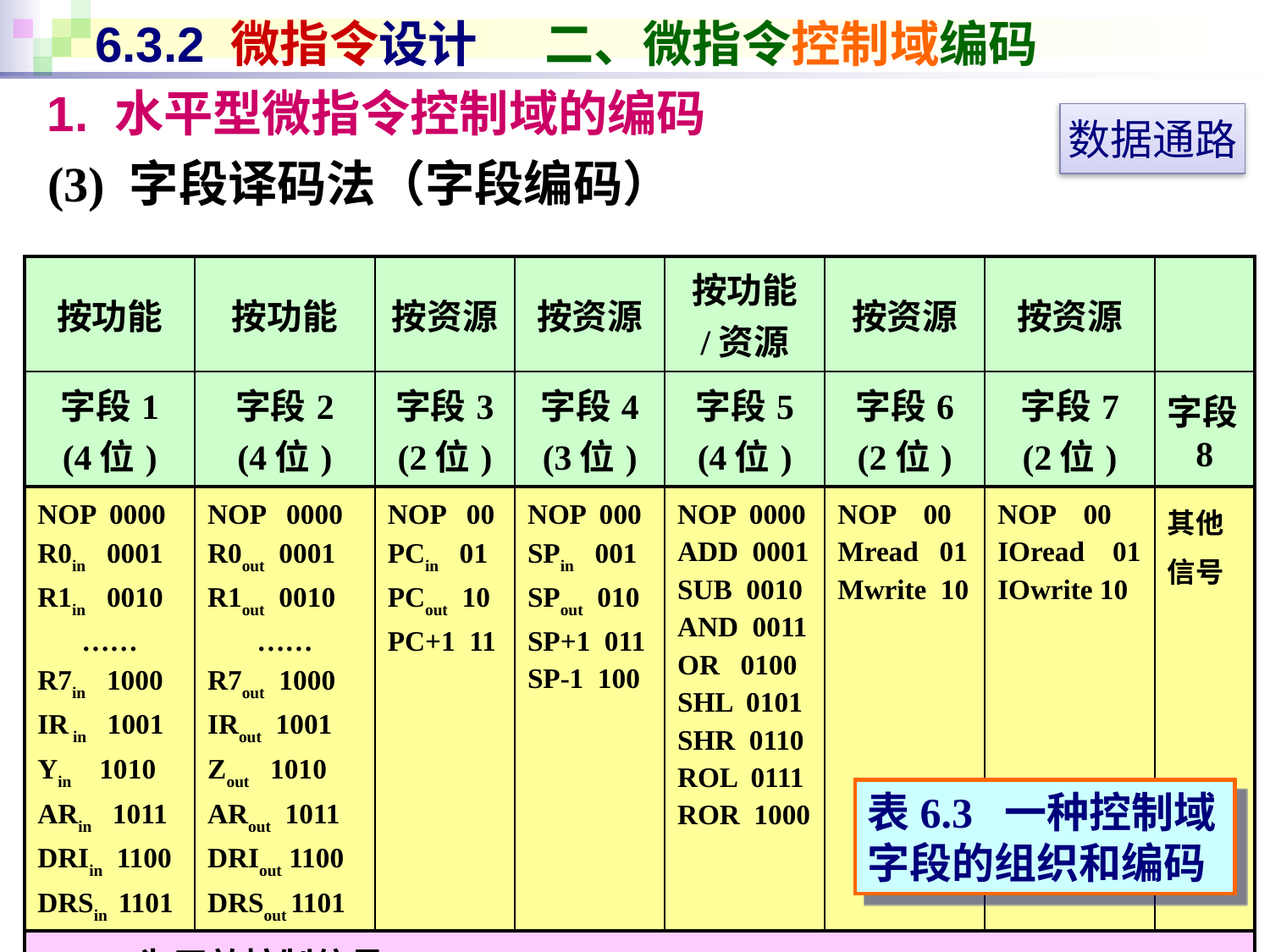

# 6.3.2 微指令设计      二、微指令控制域编码
1. 水平型微指令控制域的编码
数据通路
(3) 字段译码法（字段编码）
| 按功能 | 按功能 | 按资源 | 按资源 | 按功能 /资源 | 按资源 | 按资源 |  |
| --- | --- | --- | --- | --- | --- | --- | --- |
| 字段1 (4位) | 字段2 (4位) | 字段3 (2位) | 字段4 (3位) | 字段5 (4位) | 字段6 (2位) | 字段7 (2位) | 字段8 |
| NOP 0000 R0in 0001 R1in 0010 …… R7in 1000 IR in 1001 Yin 1010 ARin 1011 DRIin 1100 DRSin 1101 | NOP 0000 R0out 0001 R1out 0010 …… R7out 1000 IRout 1001 Zout 1010 ARout 1011 DRIout 1100 DRSout 1101 | NOP 00 PCin 01 PCout 10 PC+1 11 | NOP 000 SPin 001 SPout 010 SP+1 011 SP-1 100 | NOP 0000 ADD 0001 SUB 0010 AND 0011 OR 0100 SHL 0101 SHR 0110 ROL 0111 ROR 1000 | NOP 00 Mread 01 Mwrite 10 | NOP 00 IOread 01 IOwrite 10 | 其他信号 |
| \*NOP为无效控制信号 |  |  |  |  |  |  |  |
表6.3  一种控制域字段的组织和编码
98